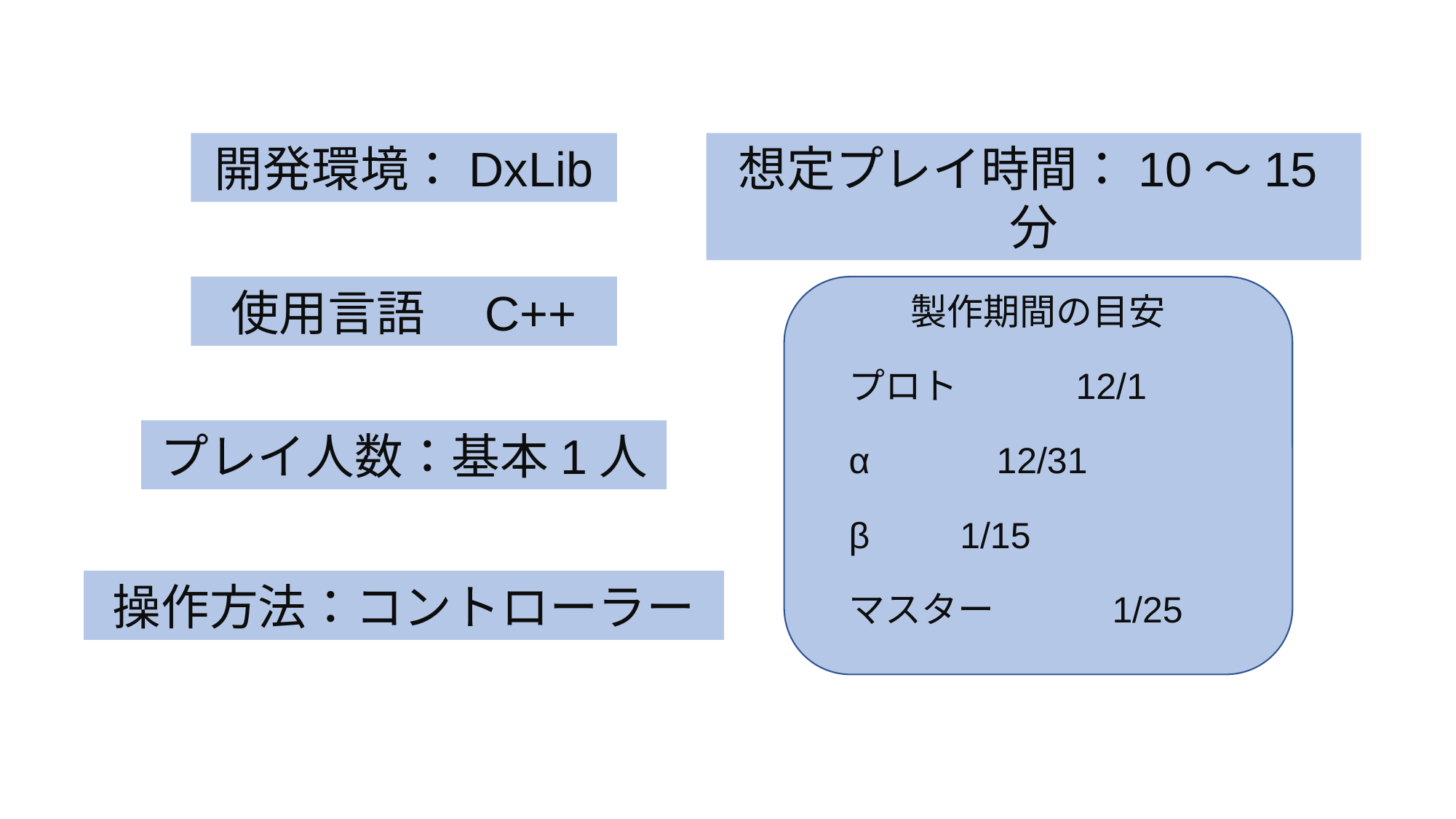

想定プレイ時間：10～15分
開発環境：DxLib
使用言語　C++

製作期間の目安
プロト　　　12/1
プレイ人数：基本1人
α　　　12/31
β　　1/15
操作方法：コントローラー
マスター	　1/25